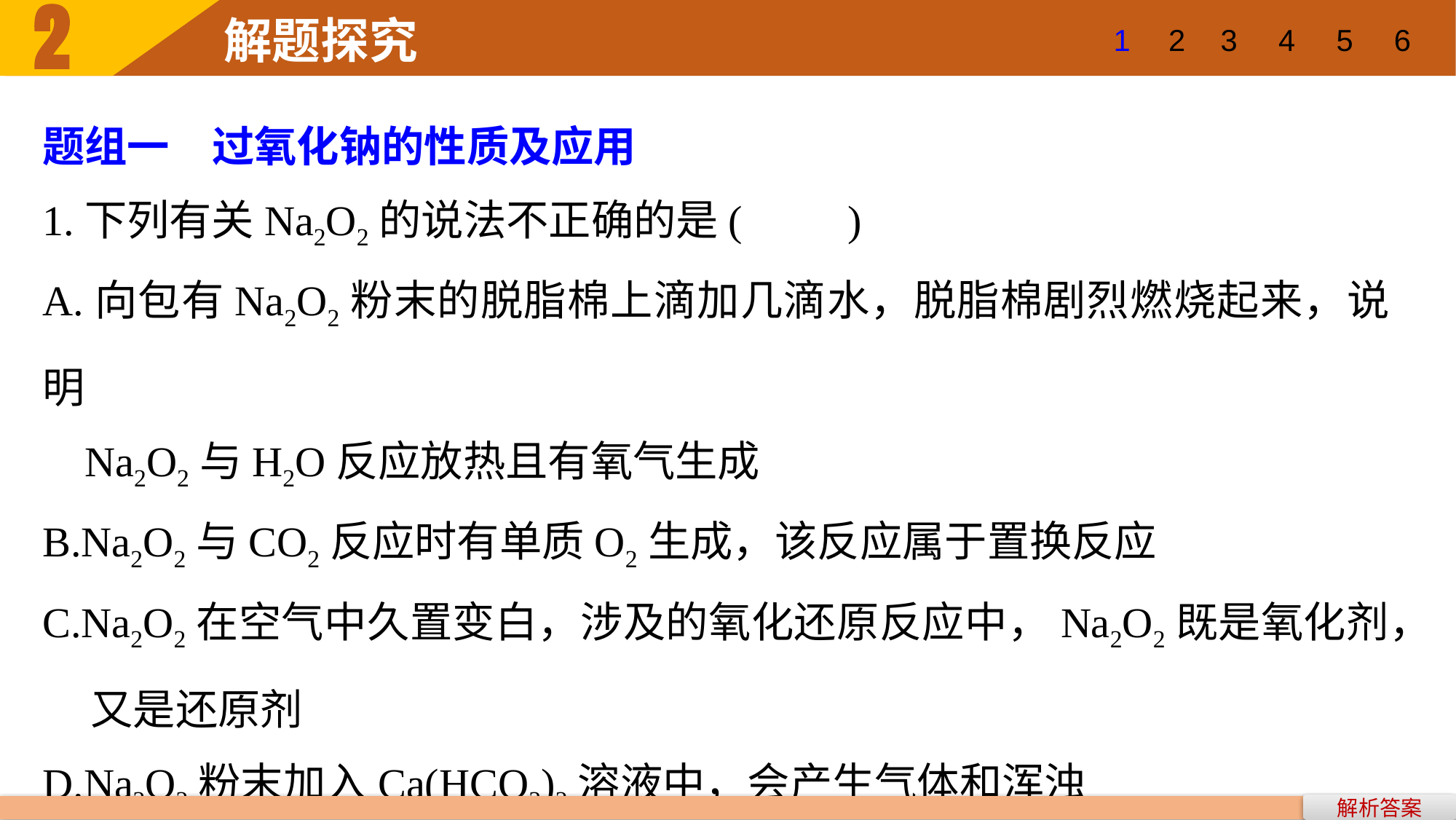

1
2
3
4
5
6
题组一　过氧化钠的性质及应用
1.下列有关Na2O2的说法不正确的是(　　)
A.向包有Na2O2粉末的脱脂棉上滴加几滴水，脱脂棉剧烈燃烧起来，说明
    Na2O2与H2O反应放热且有氧气生成
B.Na2O2与CO2反应时有单质O2生成，该反应属于置换反应
C.Na2O2在空气中久置变白，涉及的氧化还原反应中，Na2O2既是氧化剂，
    又是还原剂
D.Na2O2粉末加入Ca(HCO3)2溶液中，会产生气体和浑浊
解析答案